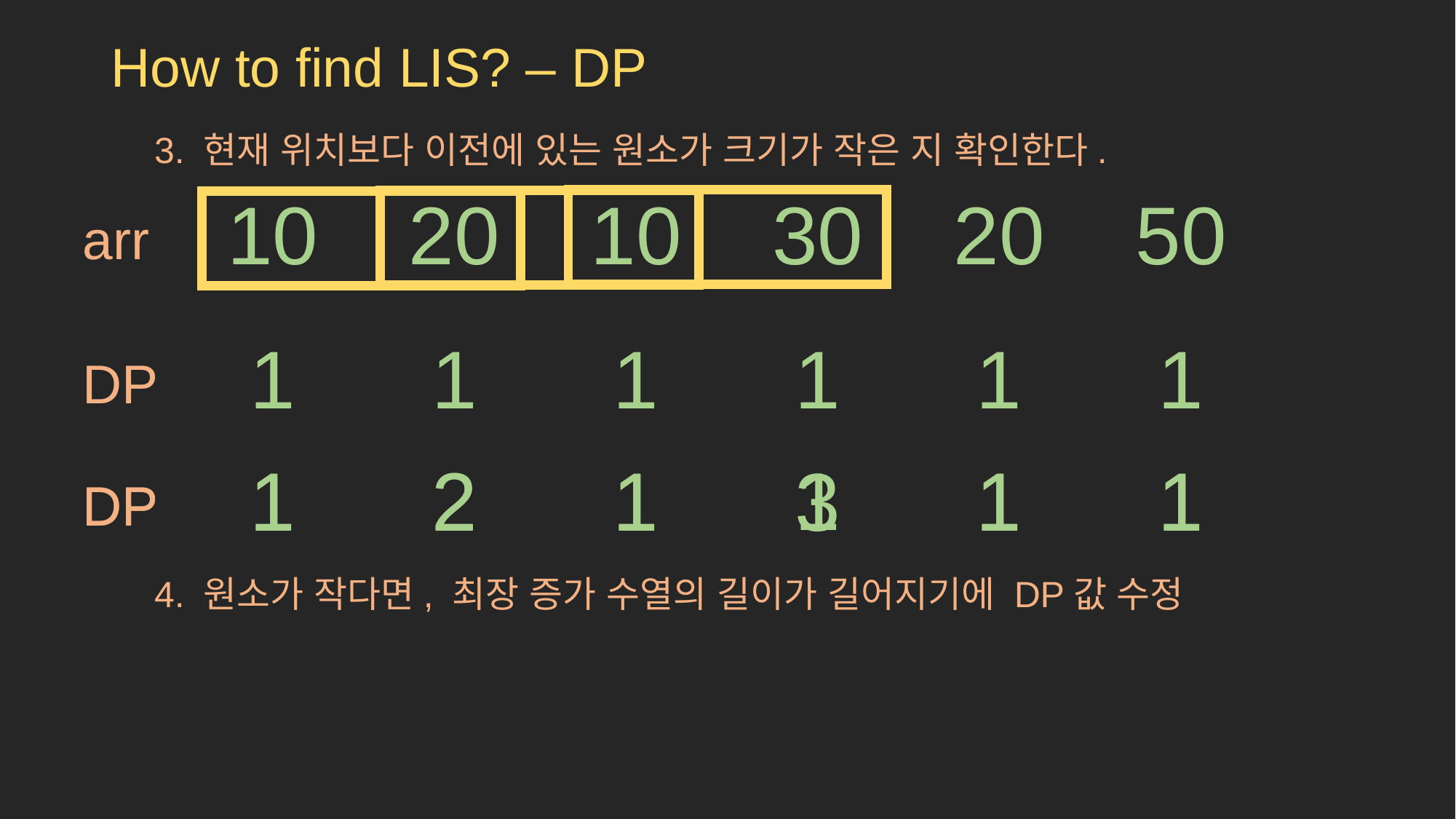

# How to find LIS? – DP
3. 현재 위치보다 이전에 있는 원소가 크기가 작은 지 확인한다.
10    20    10    30    20    50
arr

1      1      1      1      1      1
DP
1      2      1      1      1      1
DP
1      2      1      3      1      1
DP
4. 원소가 작다면, 최장 증가 수열의 길이가 길어지기에 DP값 수정